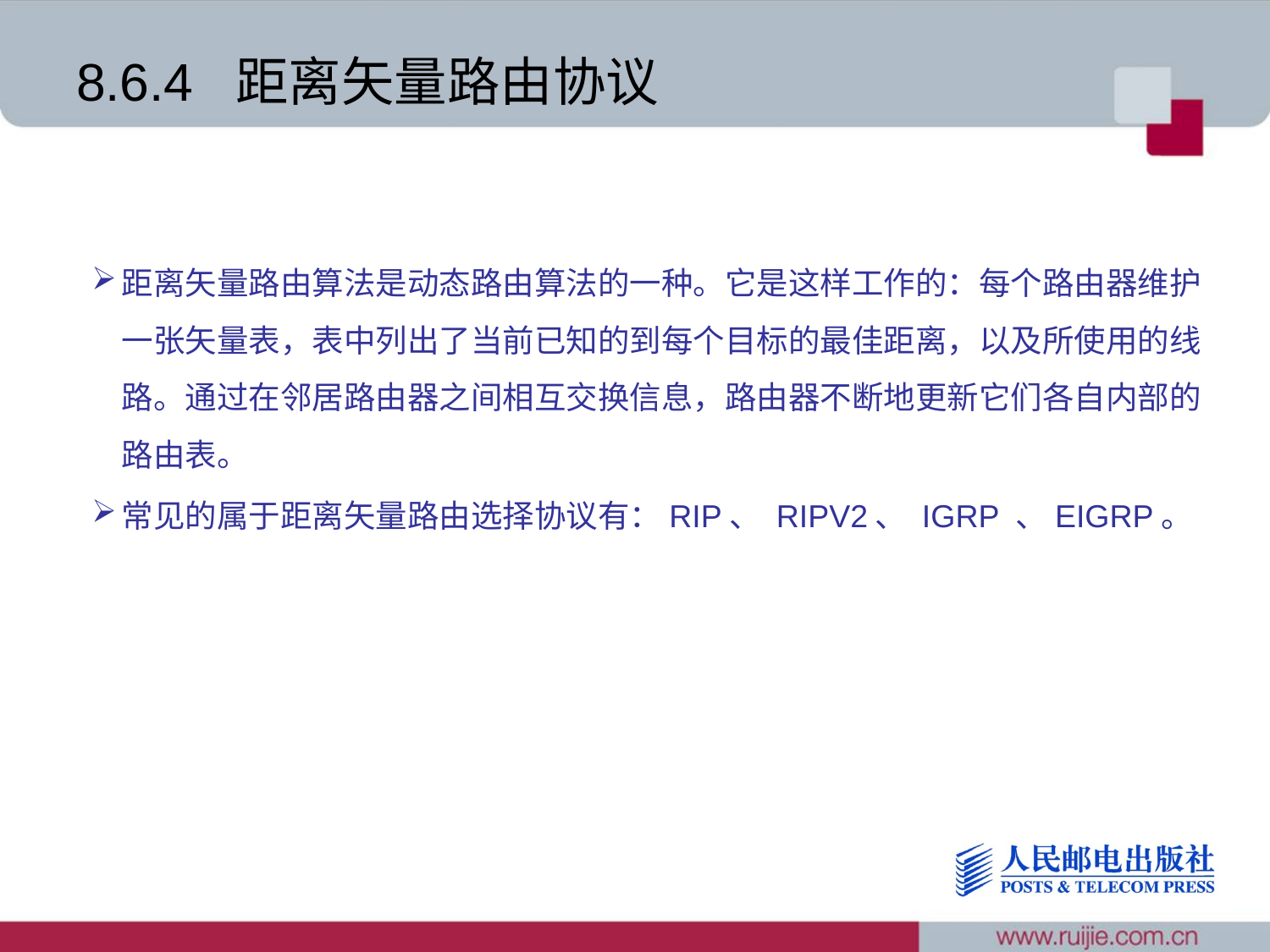

# 8.6.4  距离矢量路由协议
距离矢量路由算法是动态路由算法的一种。它是这样工作的：每个路由器维护一张矢量表，表中列出了当前已知的到每个目标的最佳距离，以及所使用的线路。通过在邻居路由器之间相互交换信息，路由器不断地更新它们各自内部的路由表。
常见的属于距离矢量路由选择协议有：RIP、 RIPV2、 IGRP 、EIGRP。